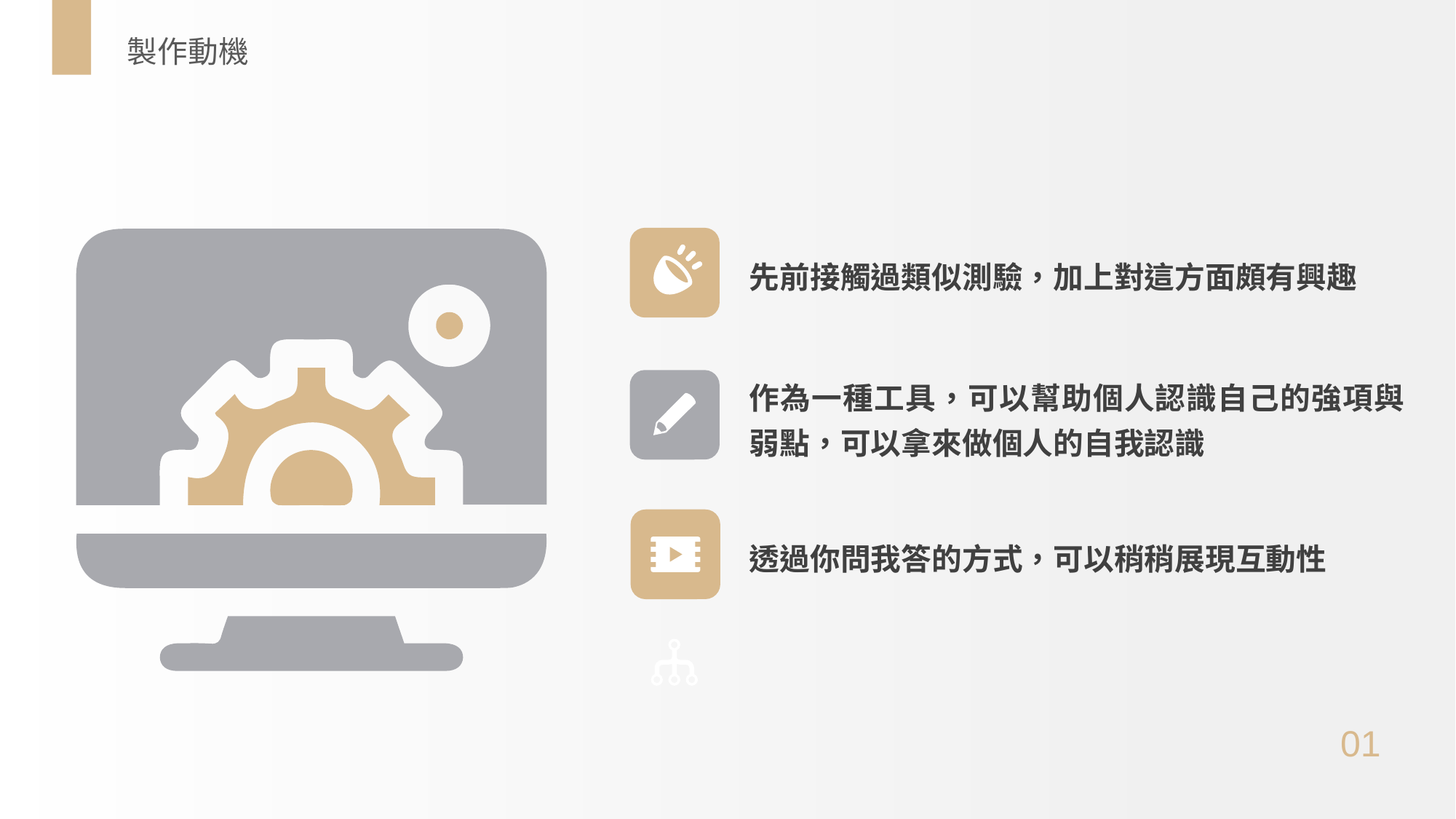

製作動機

先前接觸過類似測驗，加上對這方面頗有興趣

作為一種工具，可以幫助個人認識自己的強項與弱點，可以拿來做個人的自我認識

透過你問我答的方式，可以稍稍展現互動性

01